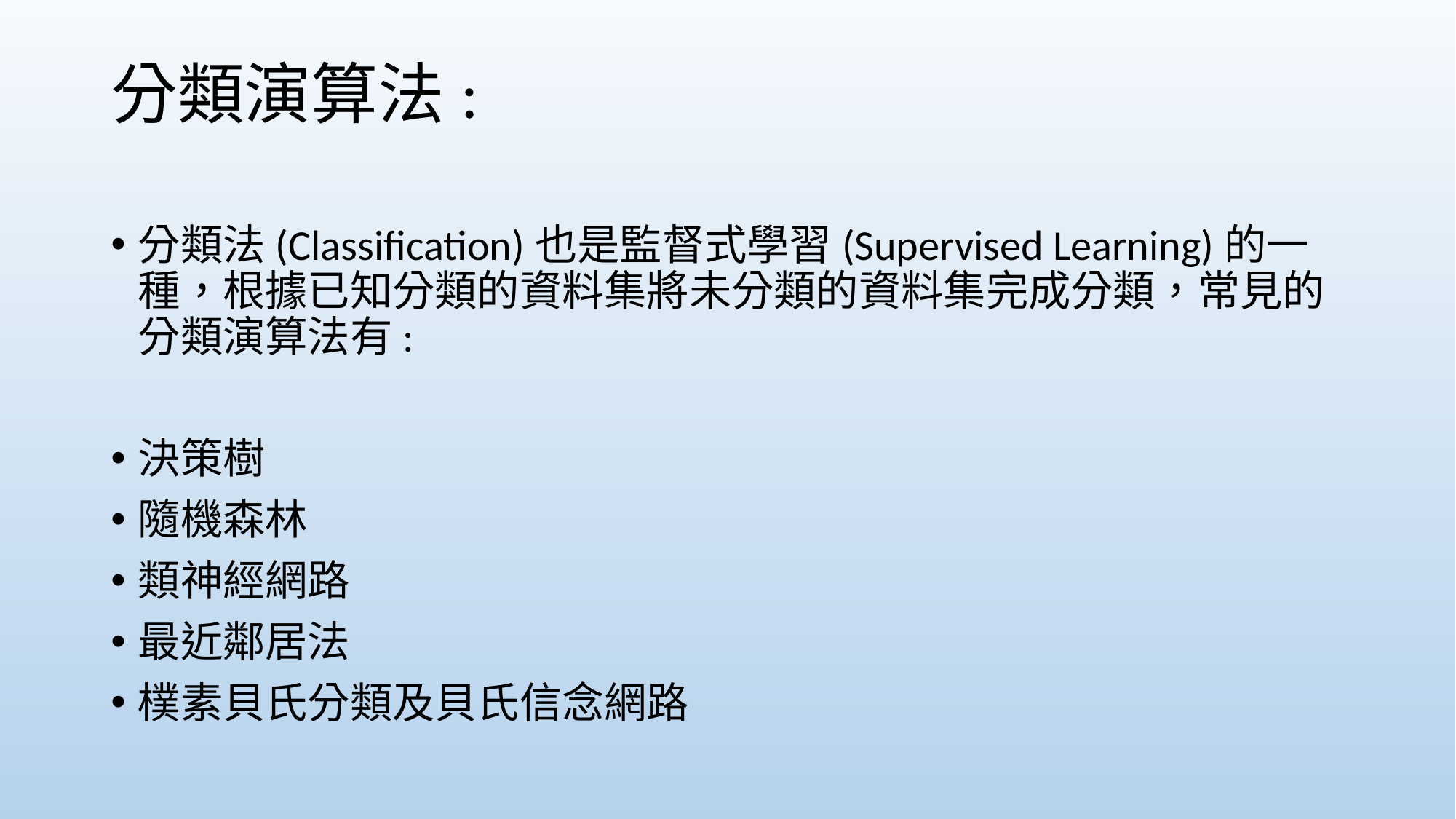

# 分類演算法:
分類法(Classification)也是監督式學習(Supervised Learning)的一種，根據已知分類的資料集將未分類的資料集完成分類，常見的分類演算法有:

決策樹
隨機森林
類神經網路
最近鄰居法
樸素貝氏分類及貝氏信念網路